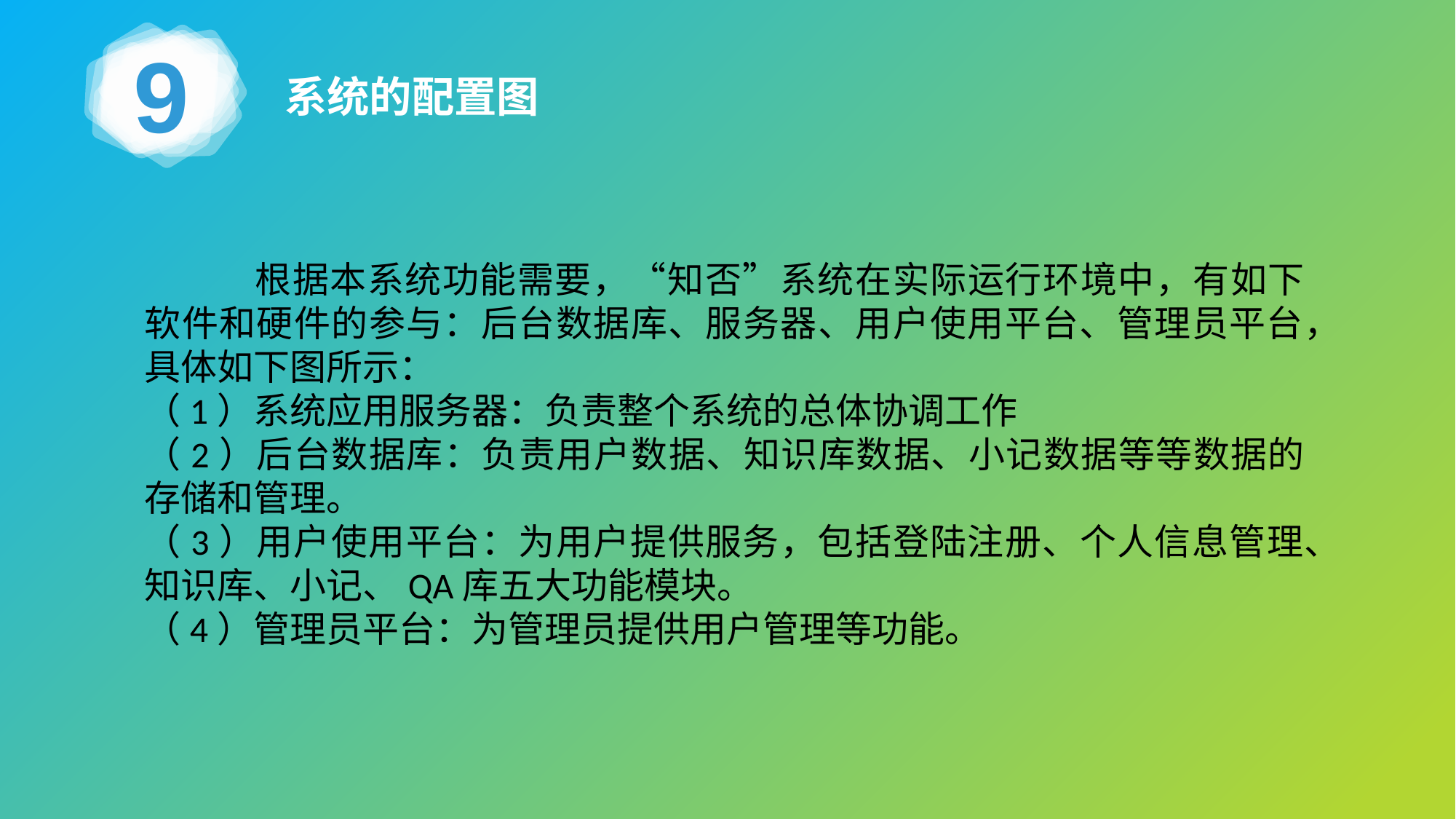

9

系统的配置图
	根据本系统功能需要，“知否”系统在实际运行环境中，有如下软件和硬件的参与：后台数据库、服务器、用户使用平台、管理员平台，具体如下图所示：
（1）系统应用服务器：负责整个系统的总体协调工作
（2）后台数据库：负责用户数据、知识库数据、小记数据等等数据的存储和管理。
（3）用户使用平台：为用户提供服务，包括登陆注册、个人信息管理、知识库、小记、QA库五大功能模块。
（4）管理员平台：为管理员提供用户管理等功能。